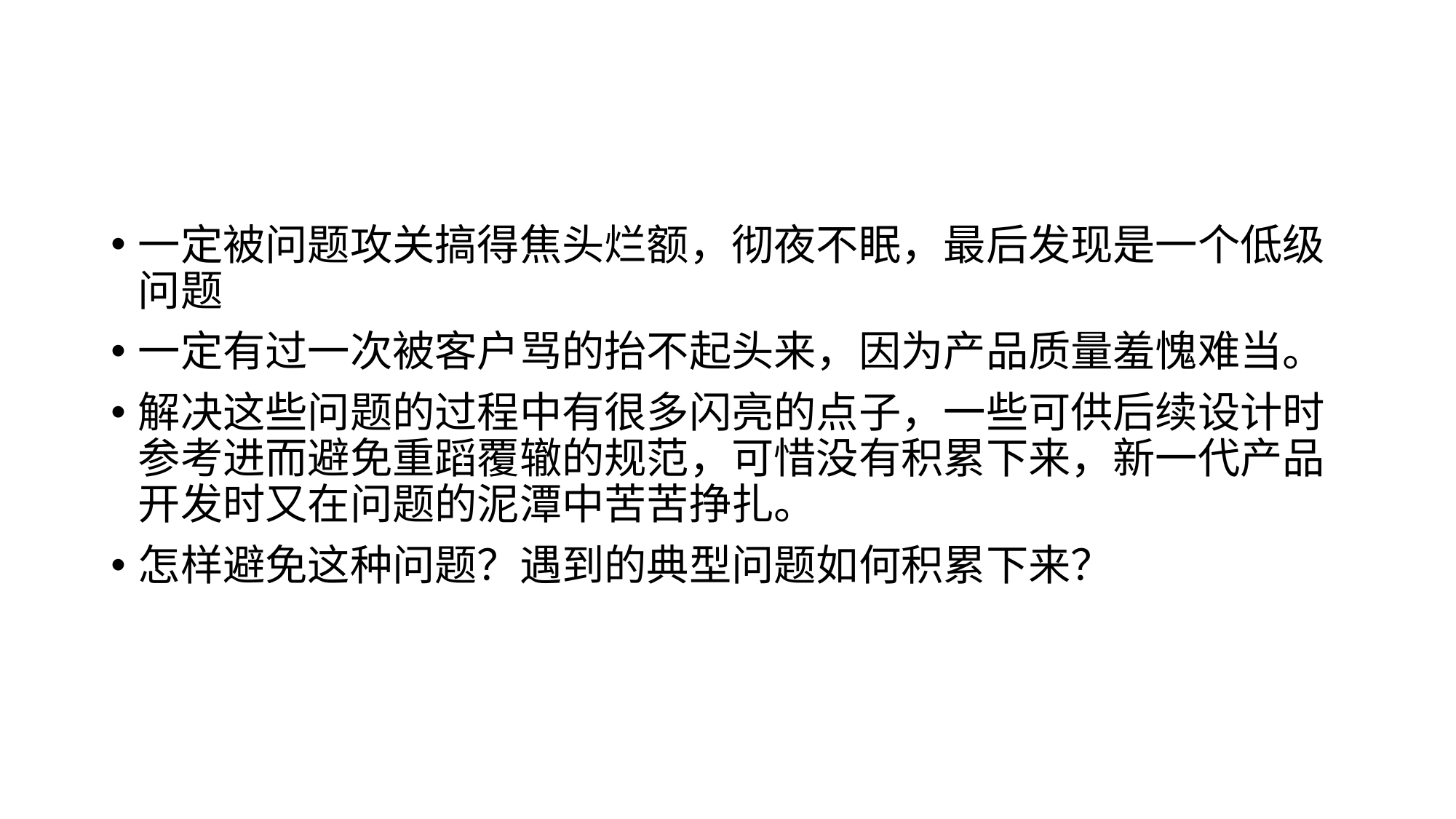

#
一定被问题攻关搞得焦头烂额，彻夜不眠，最后发现是一个低级问题
一定有过一次被客户骂的抬不起头来，因为产品质量羞愧难当。
解决这些问题的过程中有很多闪亮的点子，一些可供后续设计时参考进而避免重蹈覆辙的规范，可惜没有积累下来，新一代产品开发时又在问题的泥潭中苦苦挣扎。
怎样避免这种问题？遇到的典型问题如何积累下来？